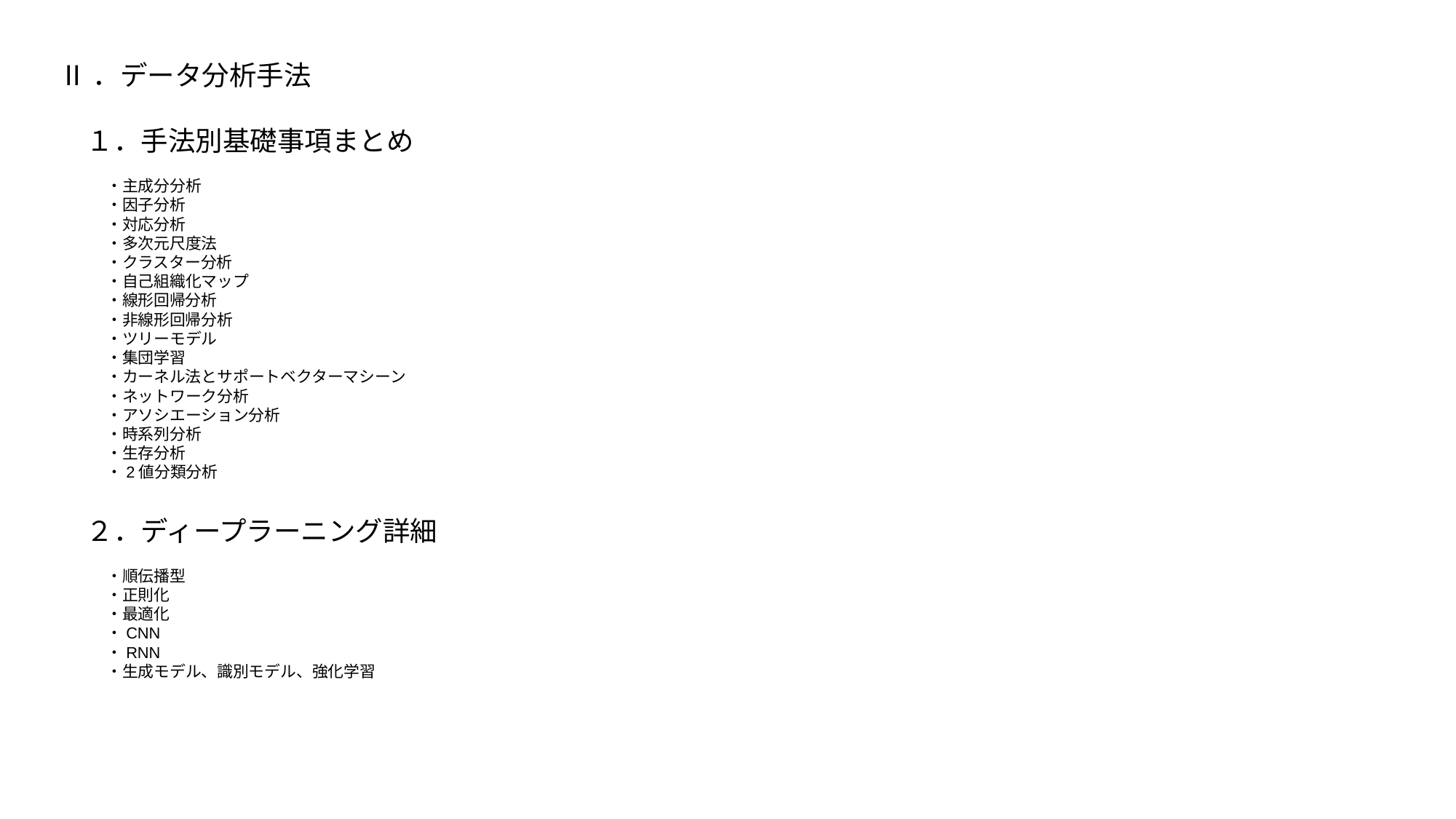

Ⅱ．データ分析手法

　１．手法別基礎事項まとめ

　　　・主成分分析
　　　・因子分析
　　　・対応分析
　　　・多次元尺度法
　　　・クラスター分析
　　　・自己組織化マップ
　　　・線形回帰分析
　　　・非線形回帰分析
　　　・ツリーモデル
　　　・集団学習
　　　・カーネル法とサポートベクターマシーン
　　　・ネットワーク分析
　　　・アソシエーション分析
　　　・時系列分析
　　　・生存分析
　　　・2値分類分析

　２．ディープラーニング詳細

　　　・順伝播型
　　　・正則化
　　　・最適化
　　　・CNN
　　　・RNN
　　　・生成モデル、識別モデル、強化学習